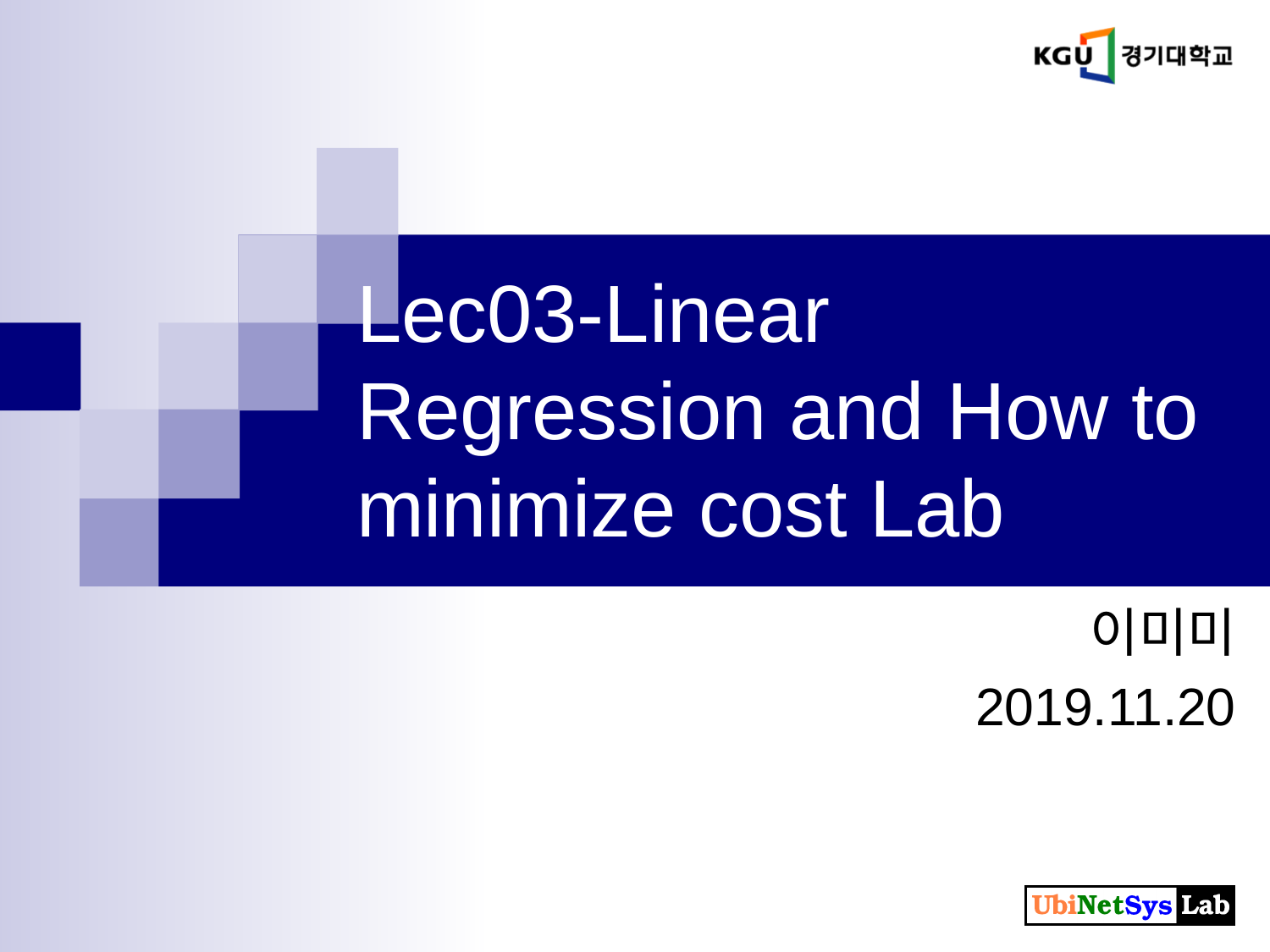

# Lec03-Linear Regression and How to minimize cost Lab
이미미
2019.11.20